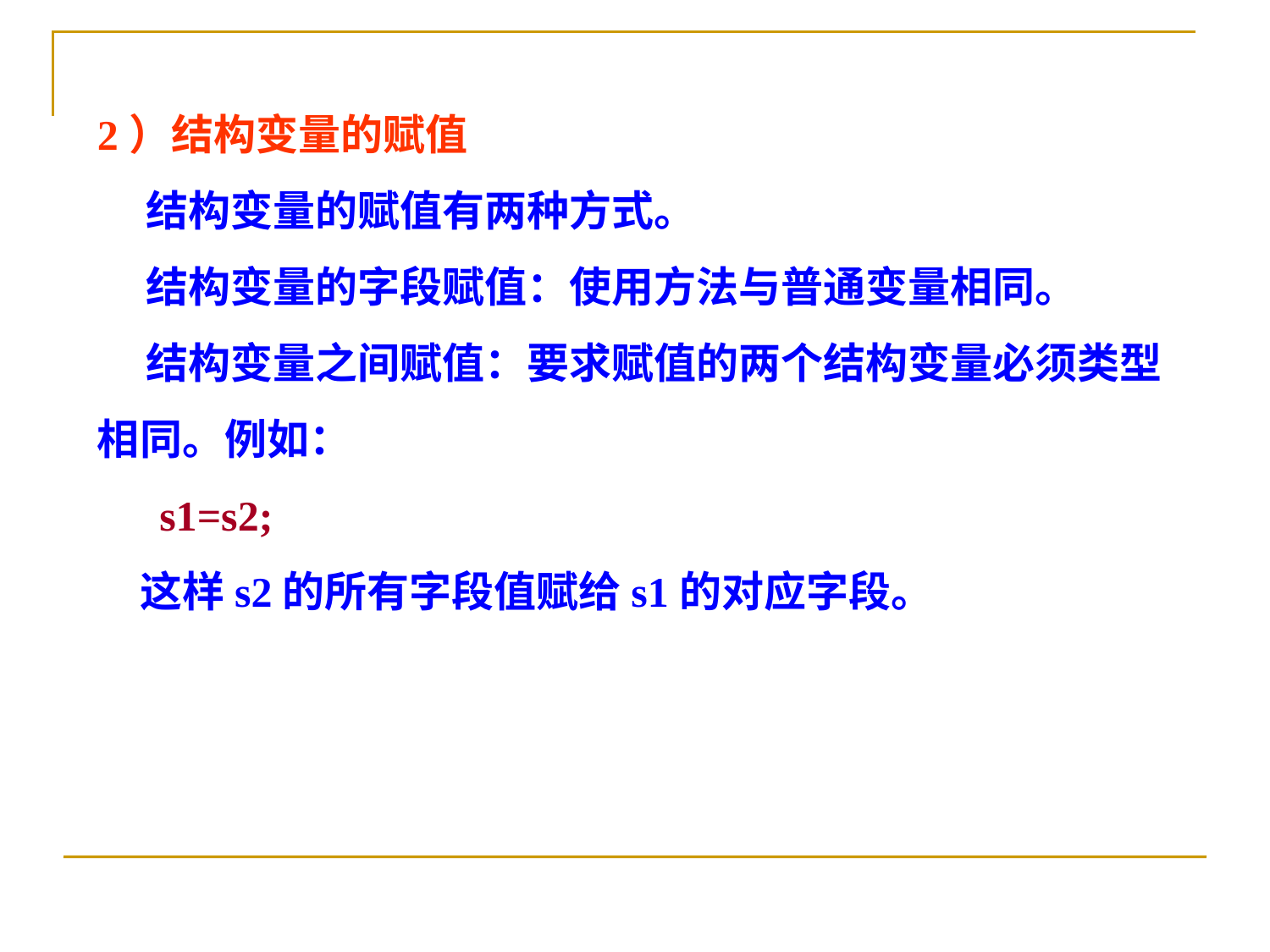

2）结构变量的赋值
    结构变量的赋值有两种方式。
    结构变量的字段赋值：使用方法与普通变量相同。
    结构变量之间赋值：要求赋值的两个结构变量必须类型相同。例如：
　 s1=s2;
　这样s2的所有字段值赋给s1的对应字段。